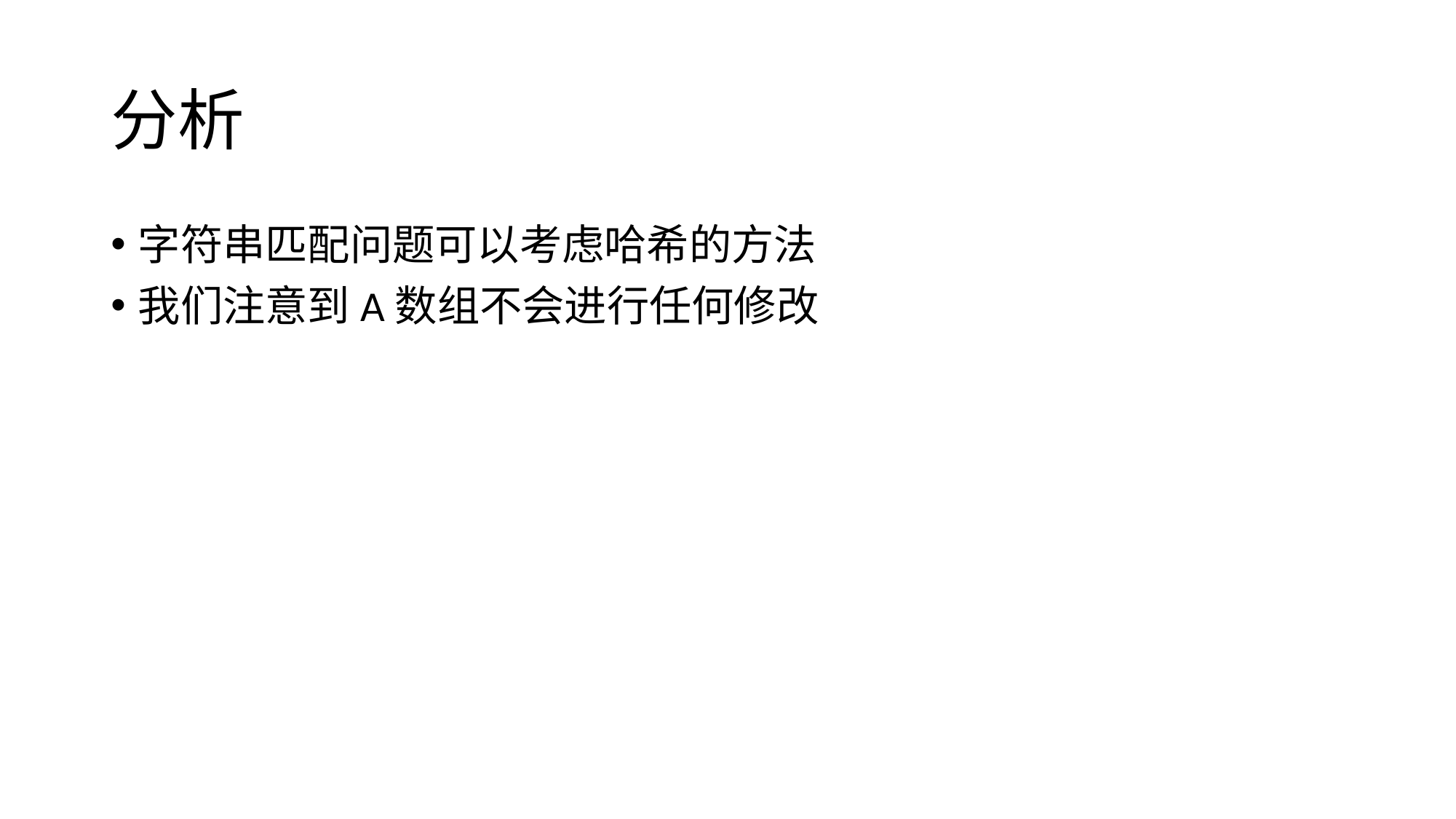

# 分析
字符串匹配问题可以考虑哈希的方法
我们注意到A数组不会进行任何修改